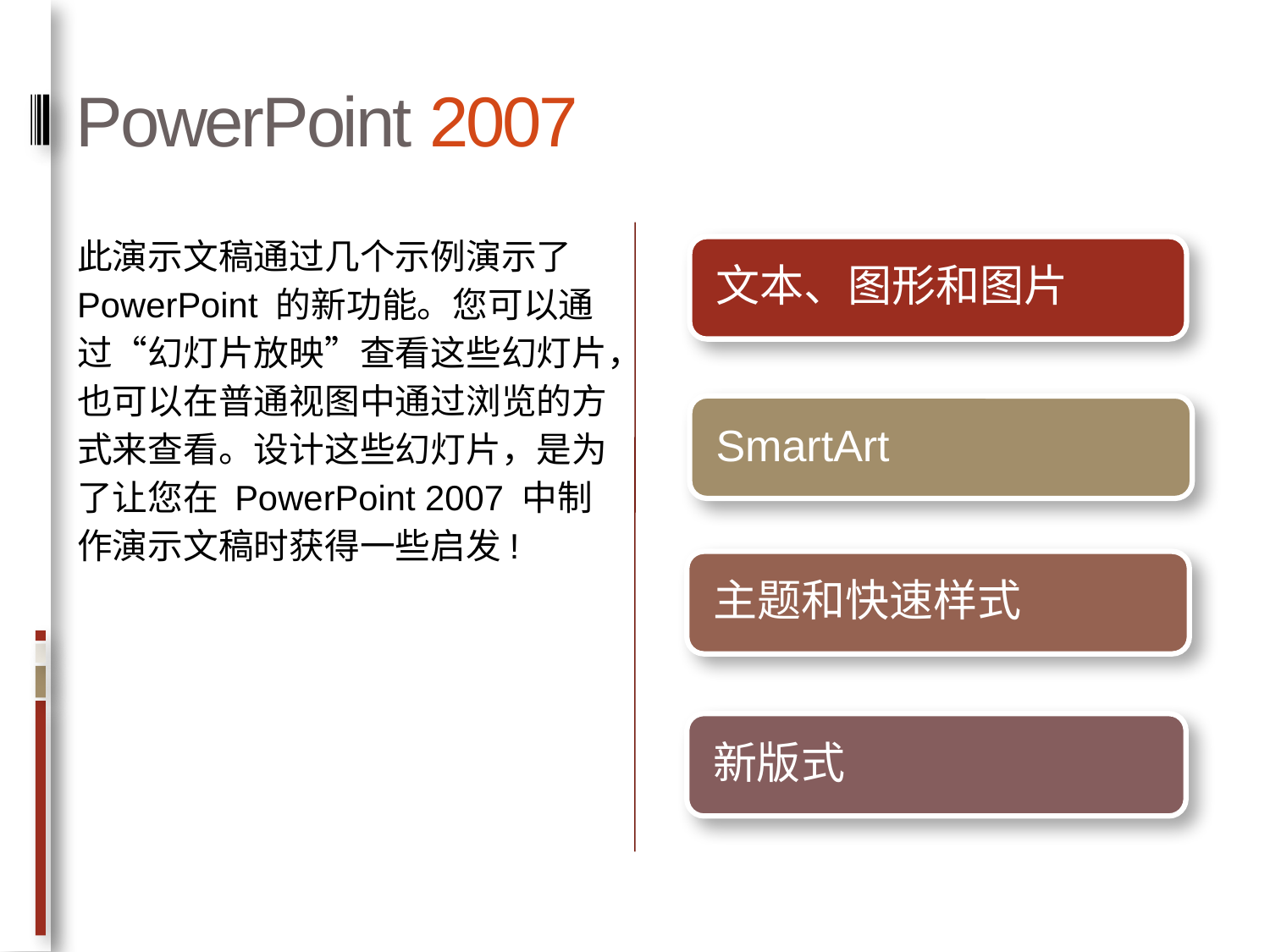

# PowerPoint 2007
此演示文稿通过几个示例演示了 PowerPoint 的新功能。您可以通过“幻灯片放映”查看这些幻灯片，也可以在普通视图中通过浏览的方式来查看。设计这些幻灯片，是为了让您在 PowerPoint 2007 中制作演示文稿时获得一些启发!

文本、图形和图片
SmartArt
主题和快速样式
新版式